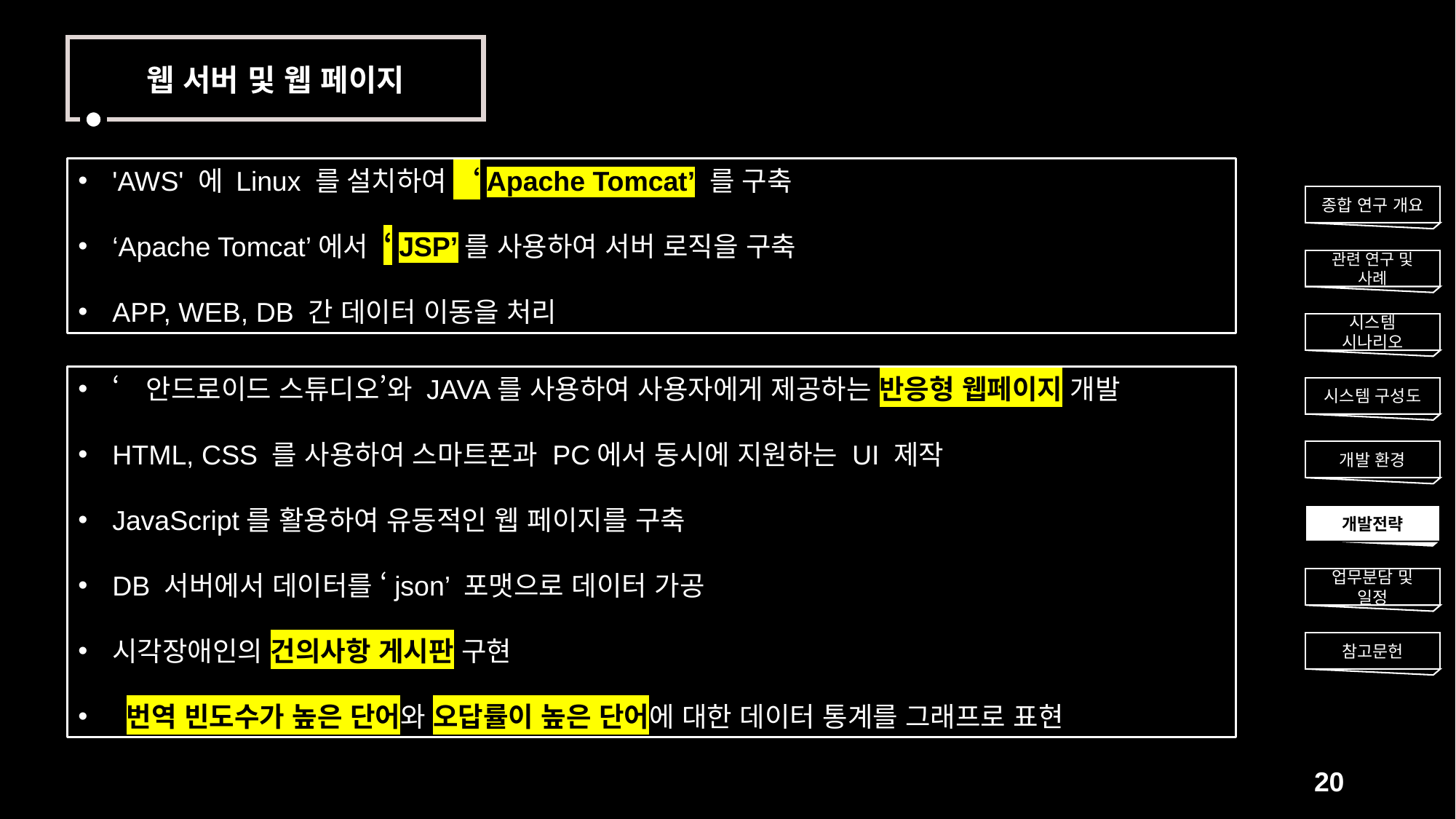

웹 서버 및 웹 페이지
'AWS' 에 Linux 를 설치하여 ‘Apache Tomcat’ 를 구축

‘Apache Tomcat’에서  ‘JSP’를 사용하여 서버 로직을 구축

APP, WEB, DB 간 데이터 이동을 처리
종합 연구 개요

관련 연구 및 사례

시스템 시나리오

‘안드로이드 스튜디오’와 JAVA를 사용하여 사용자에게 제공하는 반응형 웹페이지 개발

HTML, CSS 를 사용하여 스마트폰과 PC에서 동시에 지원하는 UI 제작

JavaScript를 활용하여 유동적인 웹 페이지를 구축

DB 서버에서 데이터를 ‘json’ 포맷으로 데이터 가공

시각장애인의 건의사항 게시판 구현

 번역 빈도수가 높은 단어와 오답률이 높은 단어에 대한 데이터 통계를 그래프로 표현
시스템 구성도

개발 환경

개발전략

업무분담 및 일정

참고문헌

20